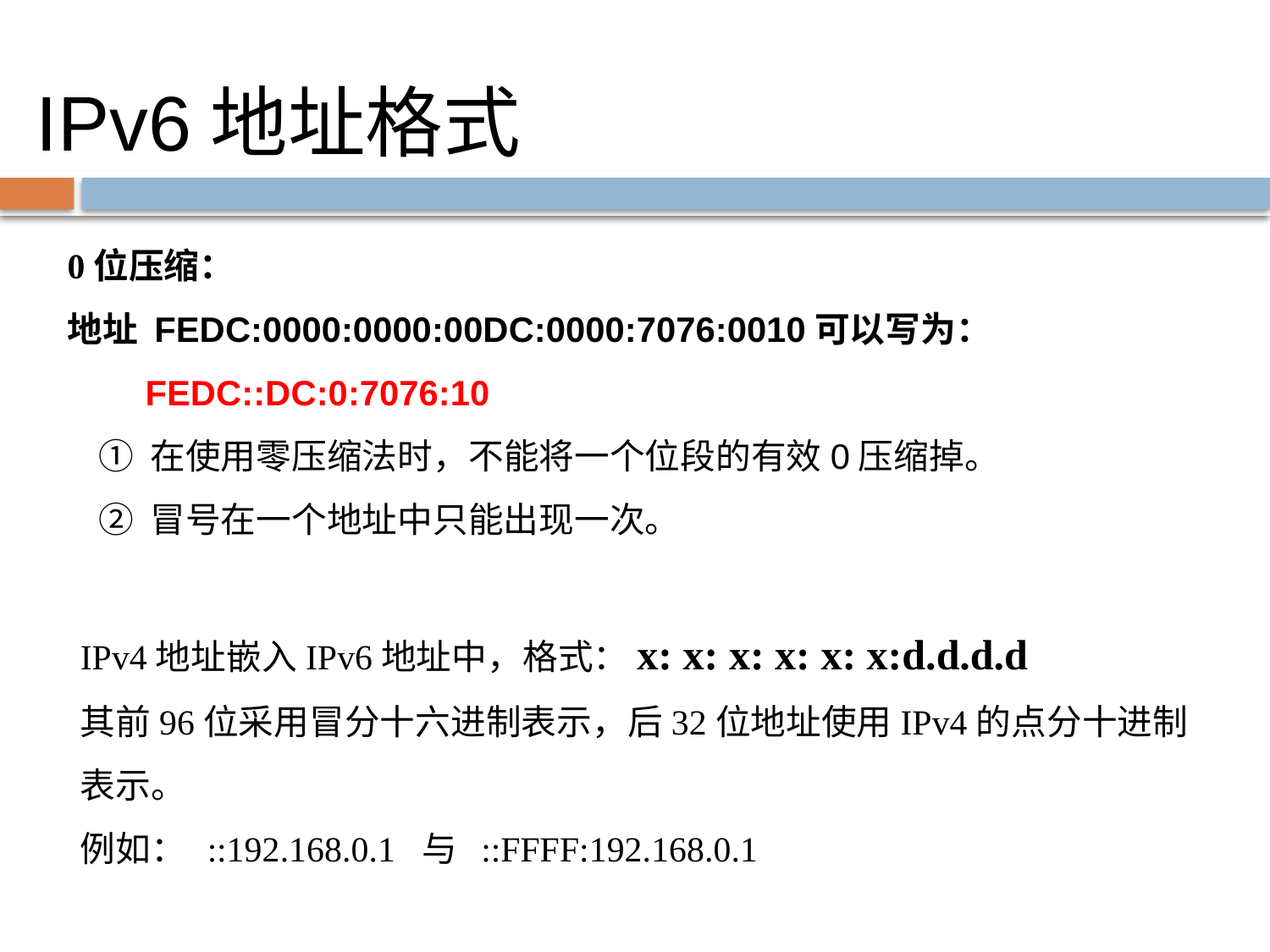

# IPv6地址格式
0位压缩：
地址 FEDC:0000:0000:00DC:0000:7076:0010可以写为：
        FEDC::DC:0:7076:10
    ① 在使用零压缩法时，不能将一个位段的有效0压缩掉。
    ② 冒号在一个地址中只能出现一次。
IPv4地址嵌入IPv6地址中，格式：x: x: x: x: x: x:d.d.d.d
其前96位采用冒分十六进制表示，后32位地址使用IPv4的点分十进制表示。
例如：	::192.168.0.1  与  ::FFFF:192.168.0.1